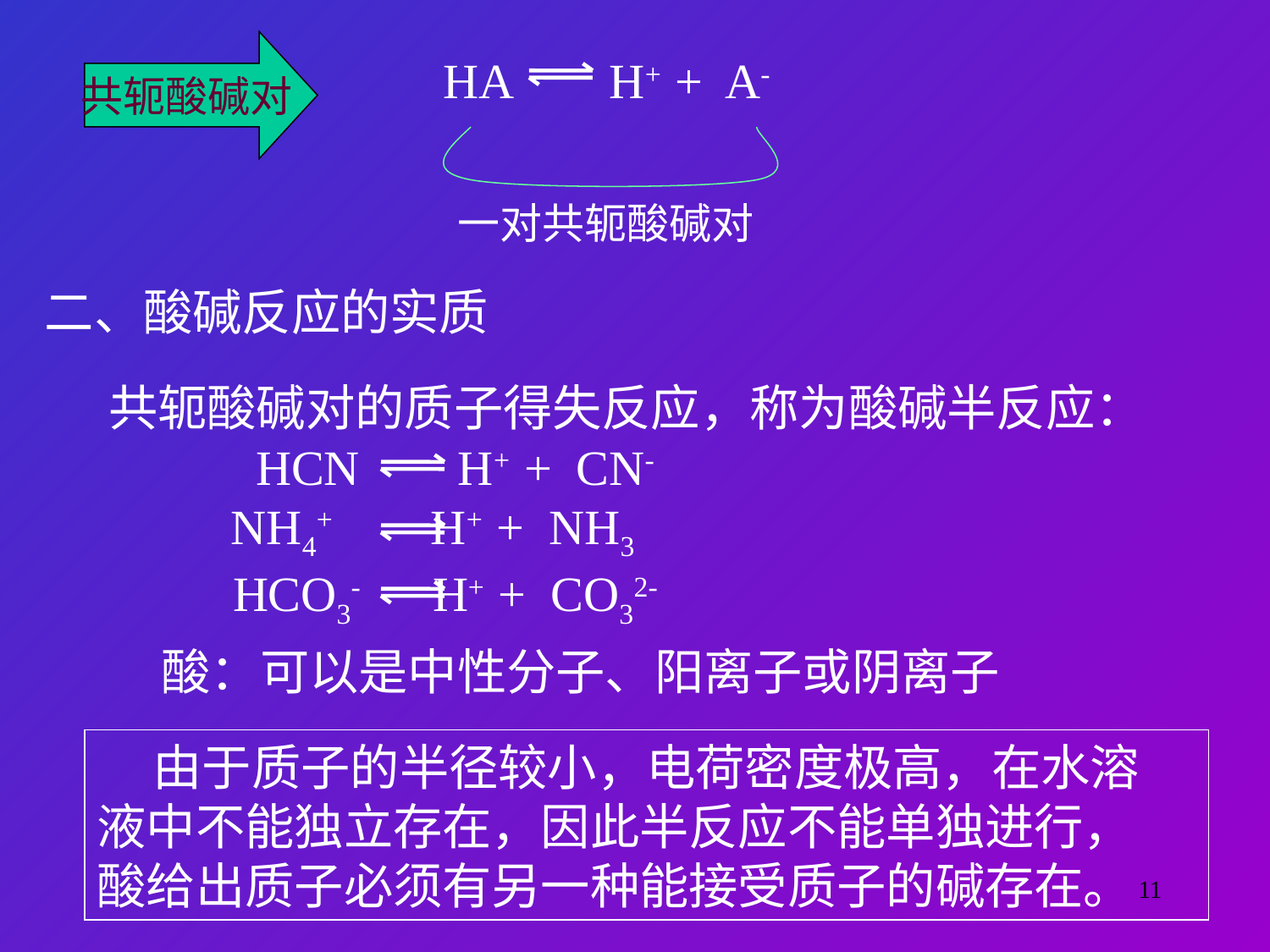

共轭酸碱对
HA        H+  +  A-

一对共轭酸碱对
二、酸碱反应的实质
共轭酸碱对的质子得失反应，称为酸碱半反应：
            HCN        H+  +  CN-
                 NH4+        H+  +  NH3
             HCO3-          H+  +  CO32-

酸：可以是中性分子、阳离子或阴离子
    由于质子的半径较小，电荷密度极高，在水溶
液中不能独立存在，因此半反应不能单独进行，
酸给出质子必须有另一种能接受质子的碱存在。
11